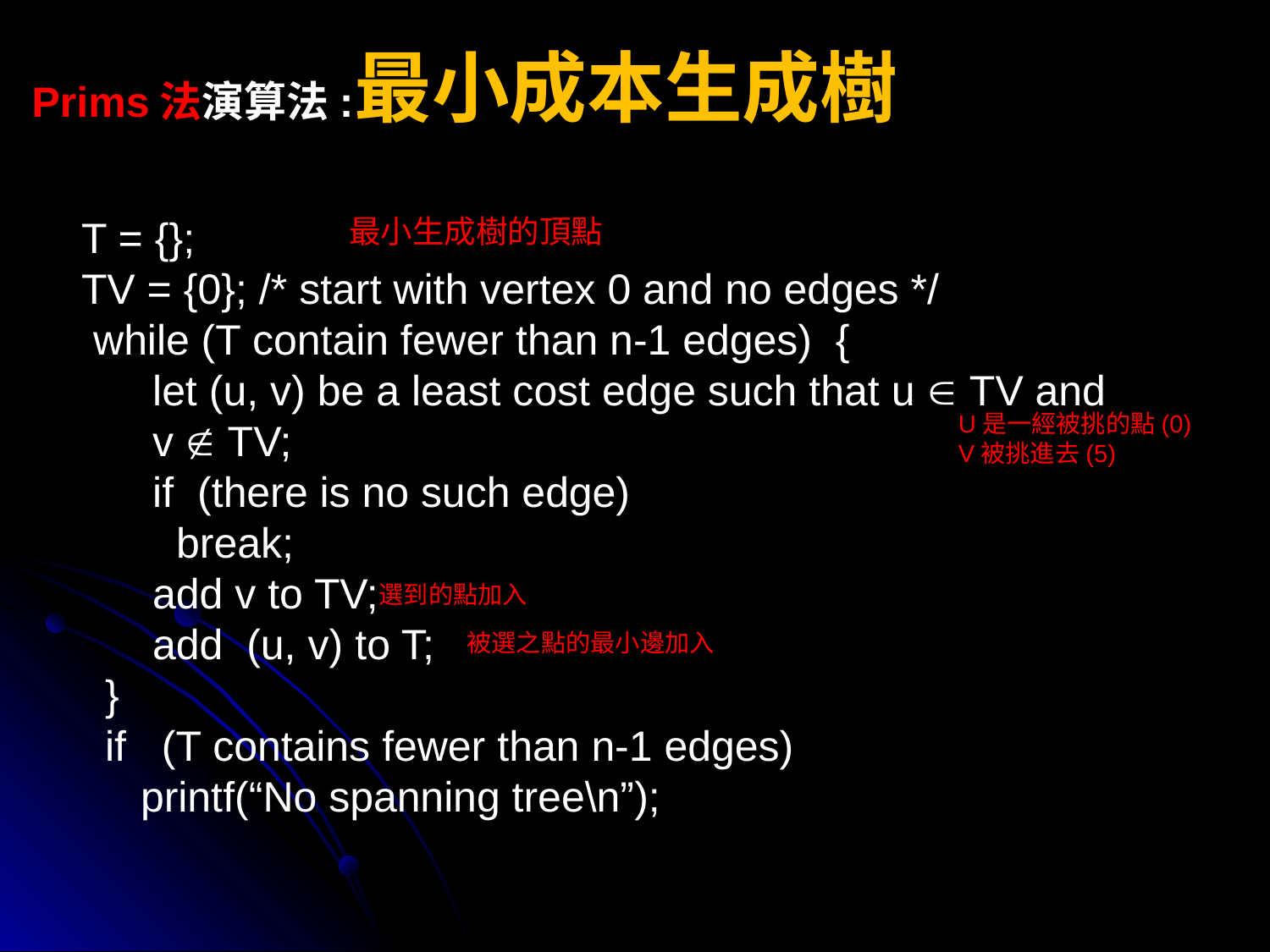

# 最小成本生成樹
Prims法演算法:
T = {};
TV = {0}; /* start with vertex 0 and no edges */
 while (T contain fewer than n-1 edges)  {
      let (u, v) be a least cost edge such that u ∈ TV and
      v ∉ TV;
      if  (there is no such edge)
        break;
      add v to TV;
      add  (u, v) to T;
  }
  if   (T contains fewer than n-1 edges)
     printf(“No spanning tree\n”);
最小生成樹的頂點
U是一經被挑的點(0)
V被挑進去(5)
選到的點加入
被選之點的最小邊加入